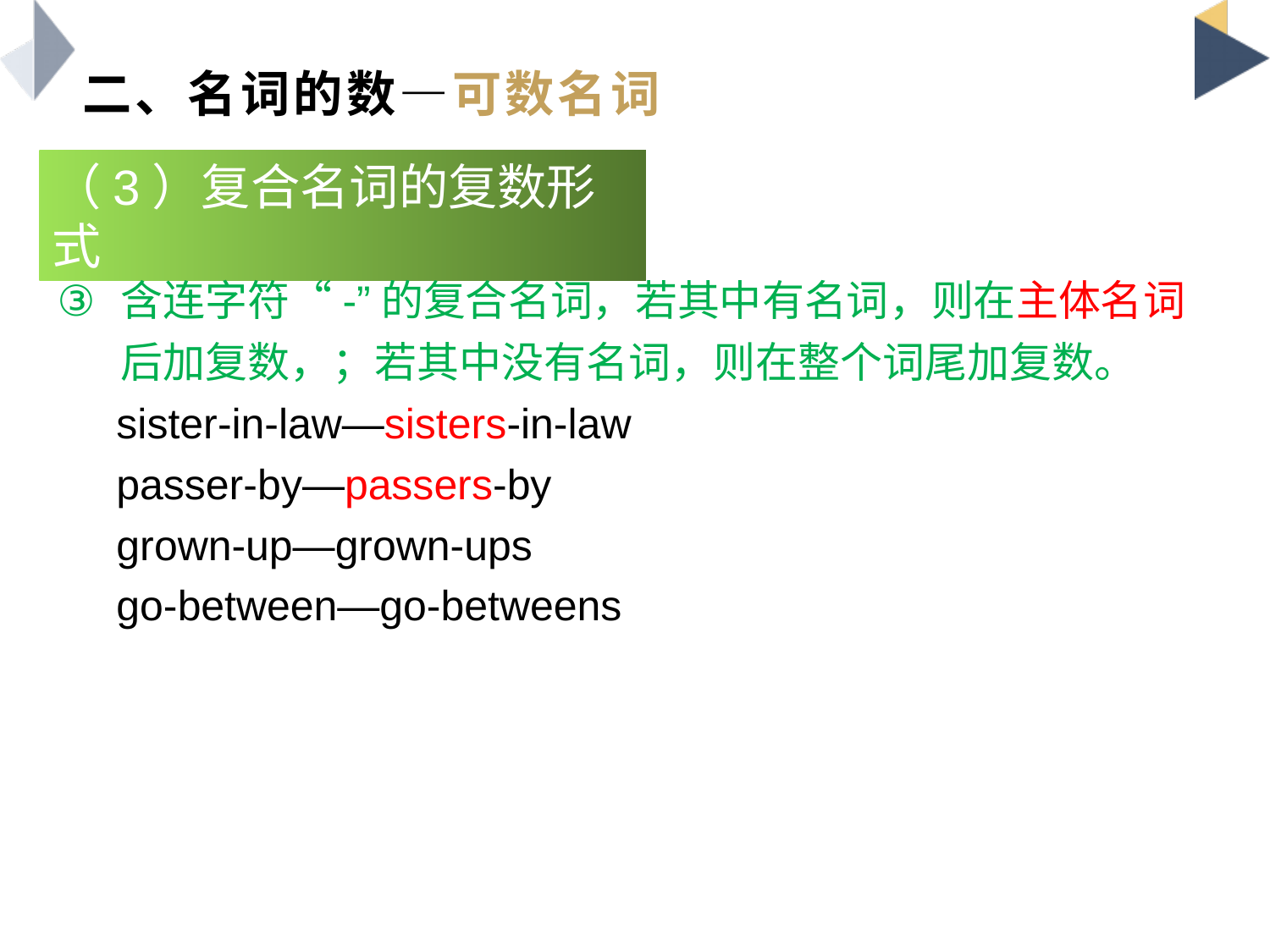

# 二、名词的数—可数名词
（3）复合名词的复数形式
含连字符“-”的复合名词，若其中有名词，则在主体名词后加复数，；若其中没有名词，则在整个词尾加复数。
     sister-in-law—sisters-in-law
     passer-by—passers-by
     grown-up—grown-ups
     go-between—go-betweens